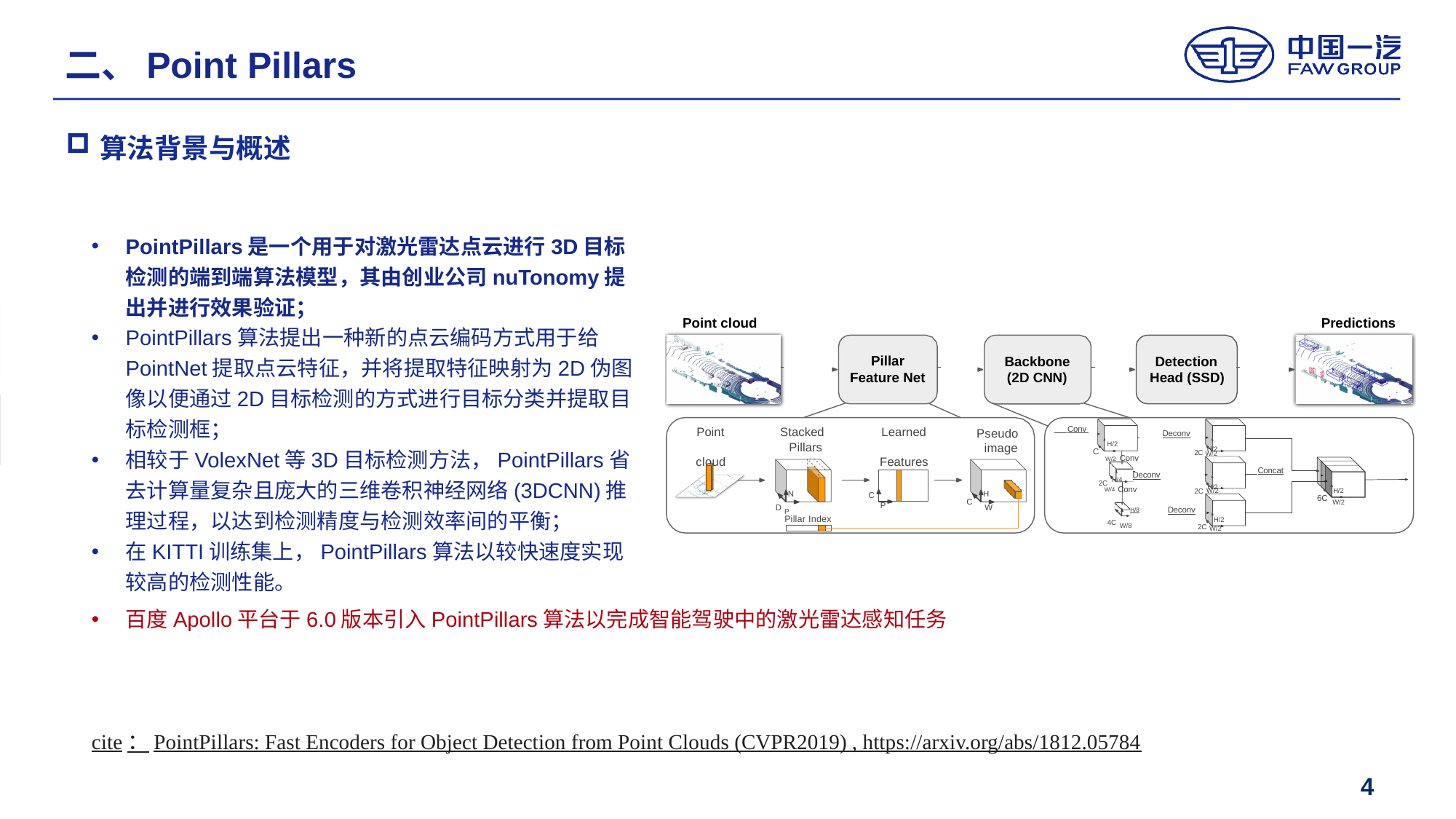

二、Point Pillars
算法背景与概述
PointPillars是一个用于对激光雷达点云进行3D目标检测的端到端算法模型，其由创业公司nuTonomy提出并进行效果验证；
PointPillars算法提出一种新的点云编码方式用于给PointNet提取点云特征，并将提取特征映射为2D伪图像以便通过2D目标检测的方式进行目标分类并提取目标检测框；
相较于VolexNet等3D目标检测方法，PointPillars省去计算量复杂且庞大的三维卷积神经网络(3DCNN)推理过程，以达到检测精度与检测效率间的平衡；
在KITTI训练集上，PointPillars算法以较快速度实现较高的检测性能。

Point cloud
Predictions

Pillar  Feature Net
 		Backbone	 		Detection
(2D CNN)	Head (SSD)

      Conv
H/2
C
Stacked  Pillars
Point  cloud
Learned  Features
Pseudo  image

 	Deconv

2C H/2

W/2
W/2 Conv

 	Deconv
2C H/4

      Concat

2C H/2

W/4 Conv

H  W

W/2
H/2
6C

N
C

C

W/2
D P

P

H/8	Deconv

Pillar Index

4C W/8
H/2
2C W/2

百度Apollo平台于6.0版本引入PointPillars算法以完成智能驾驶中的激光雷达感知任务

cite：PointPillars: Fast Encoders for Object Detection from Point Clouds (CVPR2019) , https://arxiv.org/abs/1812.05784